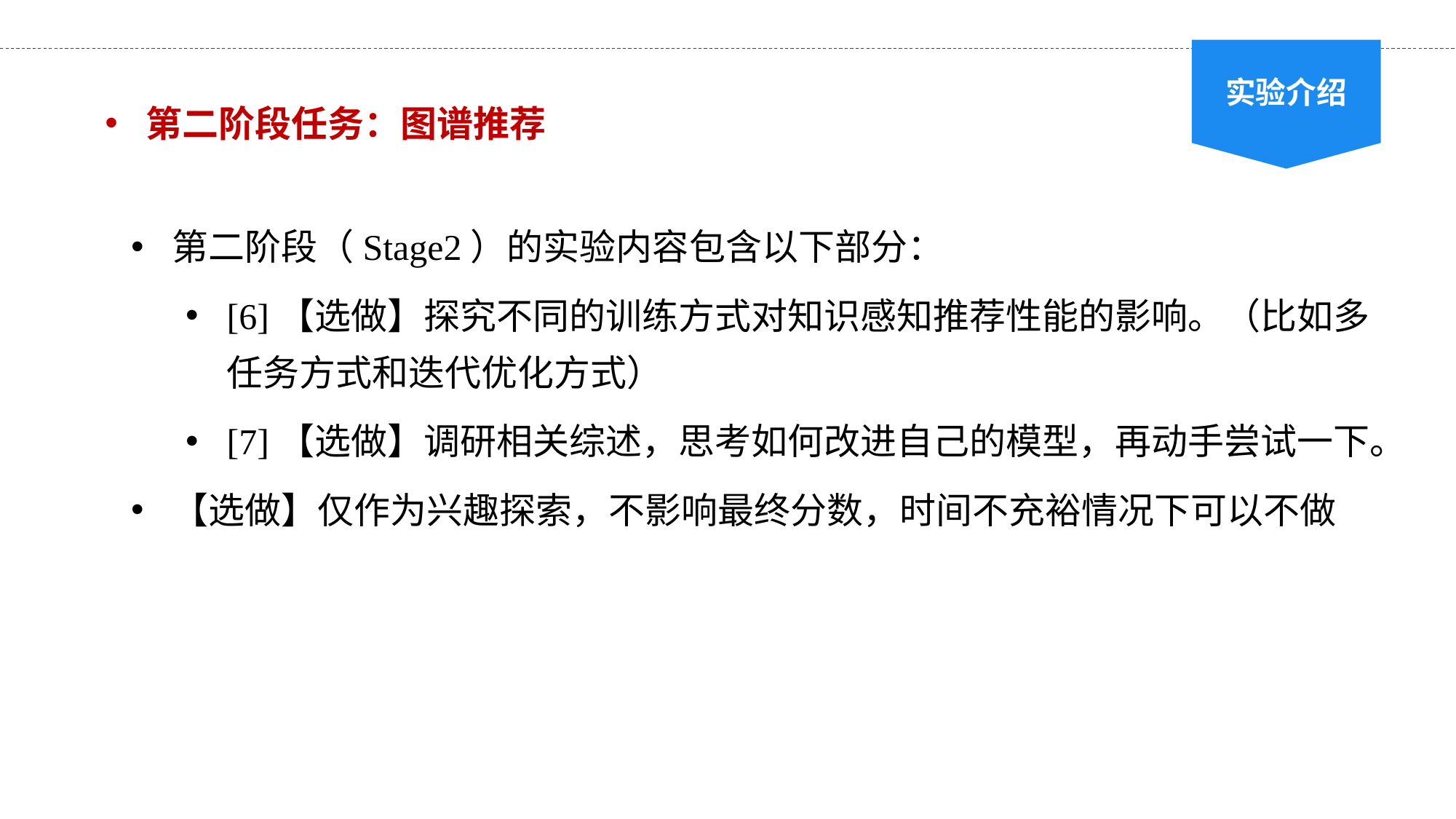

实验介绍
第二阶段任务：图谱推荐
第二阶段（Stage2）的实验内容包含以下部分：
[6]【选做】探究不同的训练方式对知识感知推荐性能的影响。（比如多任务方式和迭代优化方式）
[7]【选做】调研相关综述，思考如何改进自己的模型，再动手尝试一下。
【选做】仅作为兴趣探索，不影响最终分数，时间不充裕情况下可以不做